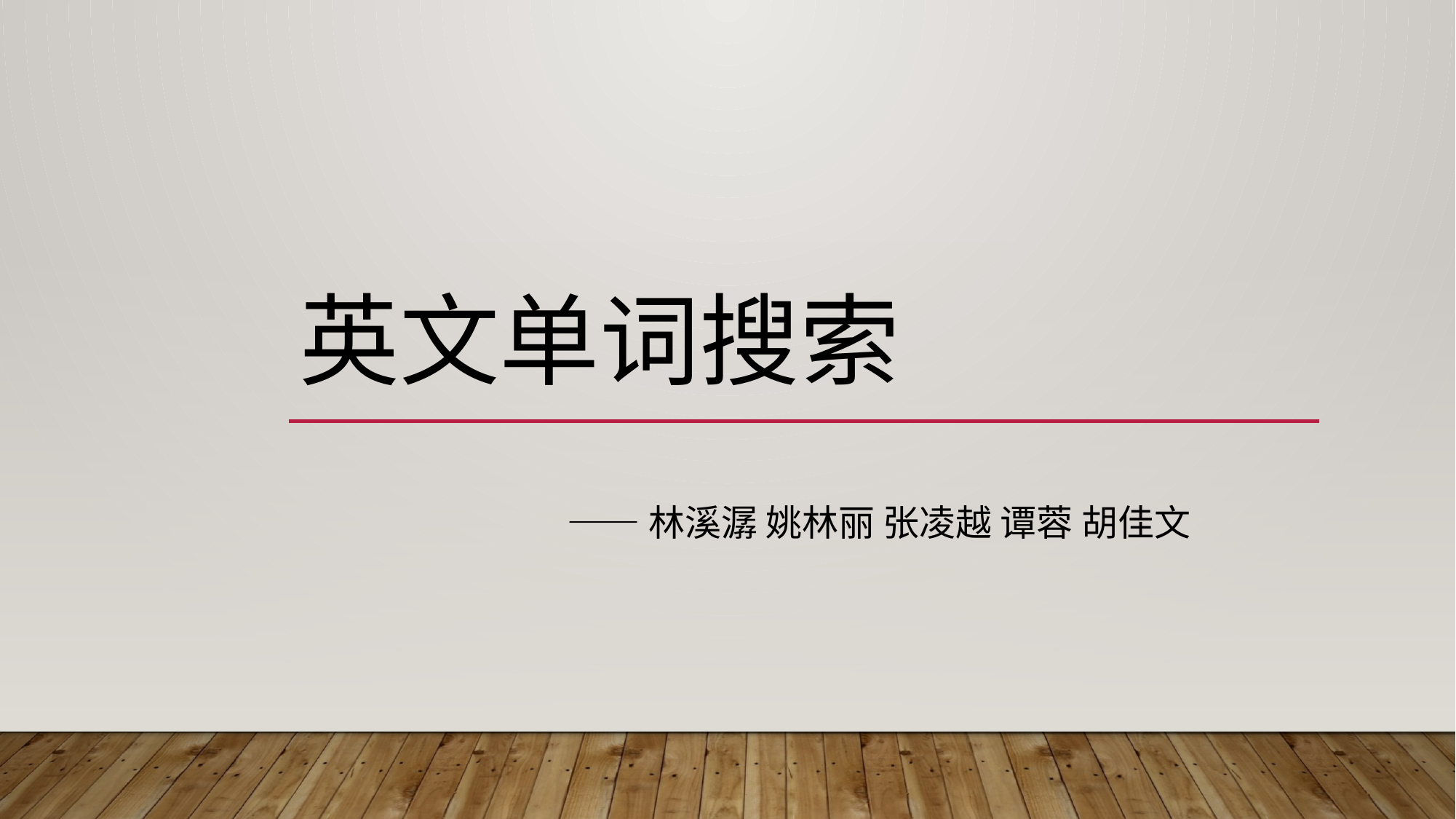

# 英文单词搜索

                              ——林溪潺 姚林丽 张凌越 谭蓉 胡佳文